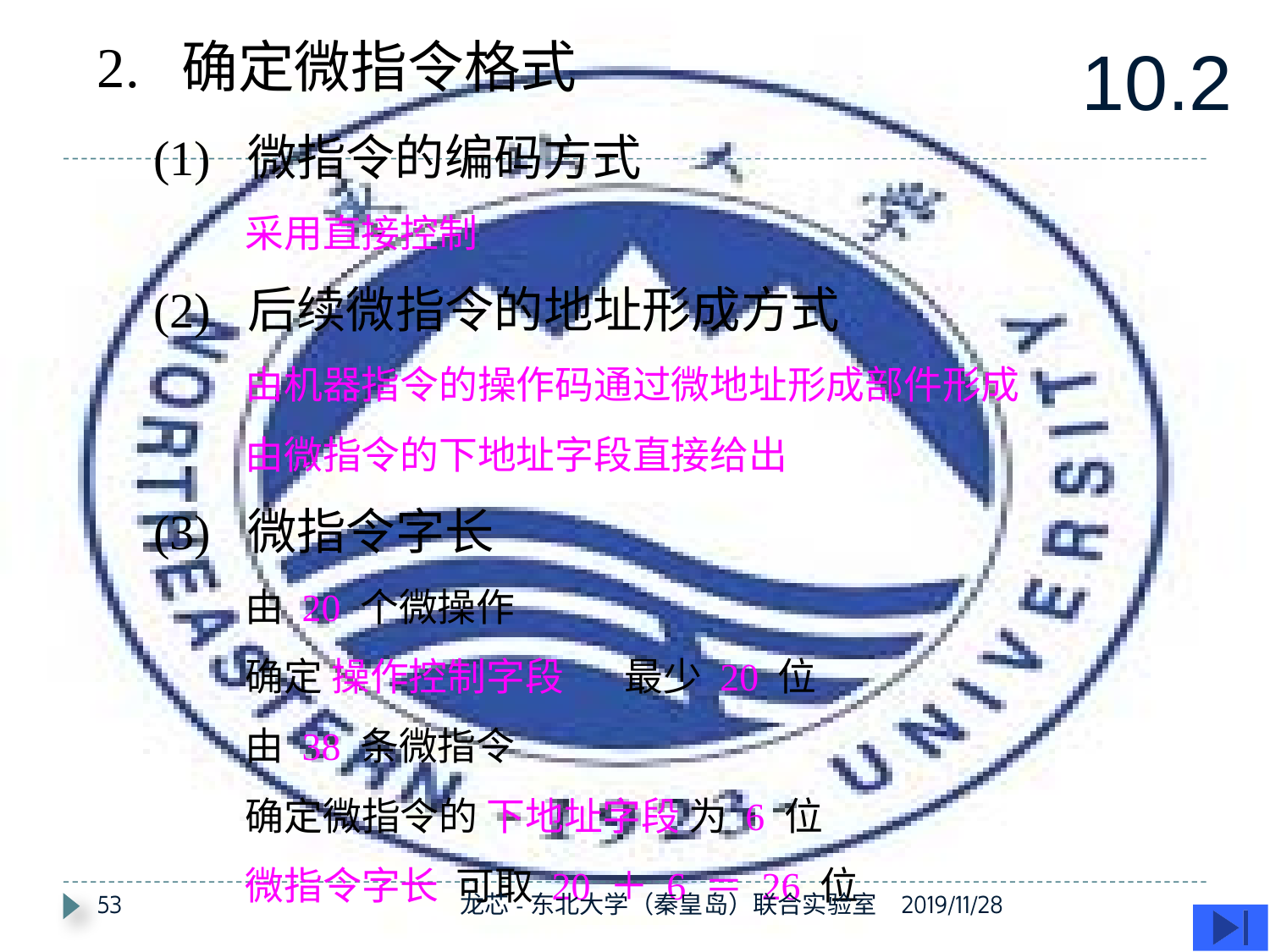

10.2
2.  确定微指令格式
(1)  微指令的编码方式
采用直接控制
(2)  后续微指令的地址形成方式
由机器指令的操作码通过微地址形成部件形成
由微指令的下地址字段直接给出
(3)  微指令字长
由 20 个微操作
确定 操作控制字段       最少 20 位
由 38 条微指令
确定微指令的 下地址字段 为 6 位
微指令字长  可取 20 ＋ 6 ＝ 26 位
53
龙芯-东北大学（秦皇岛）联合实验室
2019/11/28